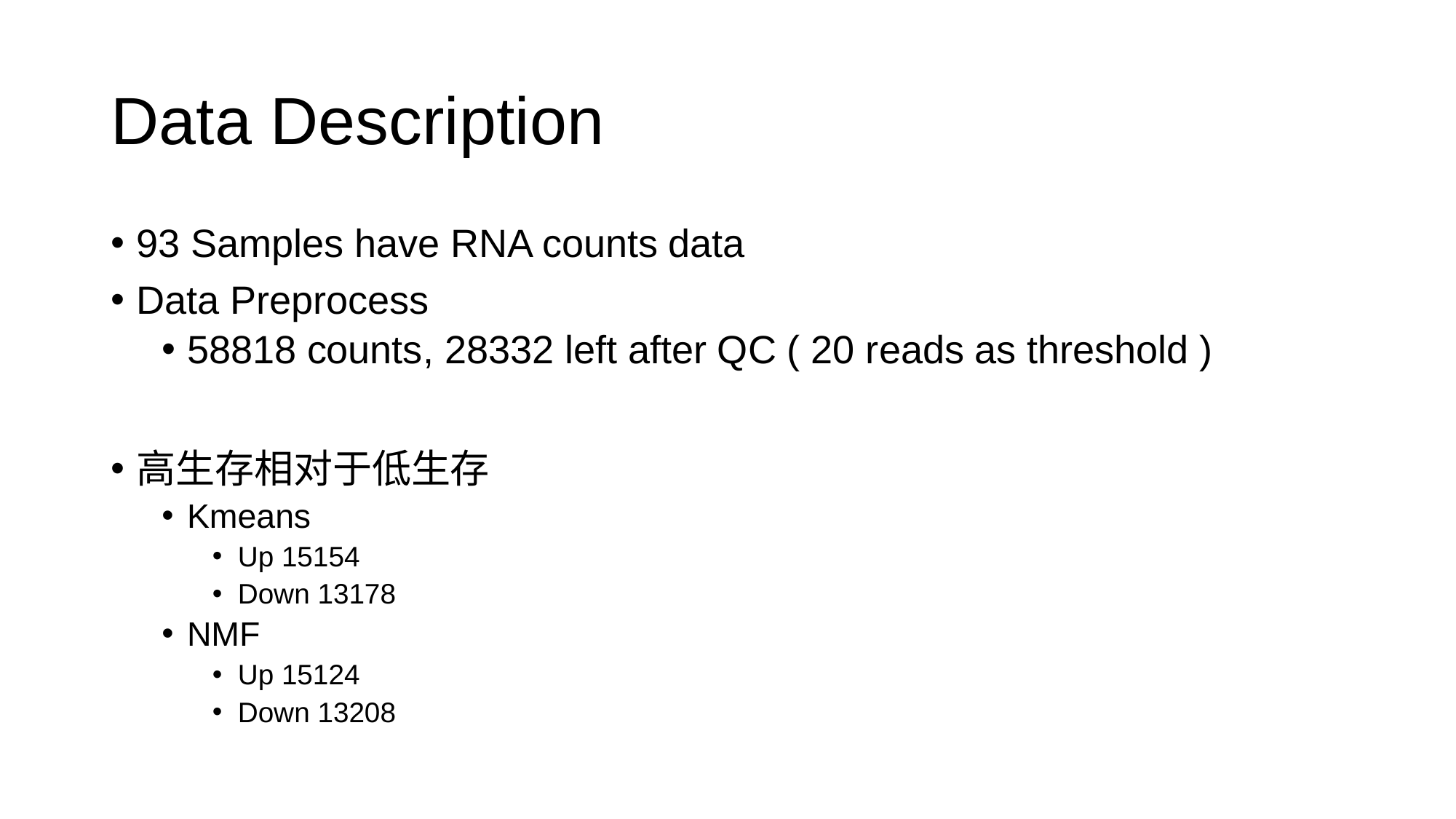

# Data Description
93 Samples have RNA counts data
Data Preprocess
58818 counts, 28332 left after QC ( 20 reads as threshold )

高生存相对于低生存
Kmeans
Up 15154
Down 13178
NMF
Up 15124
Down 13208